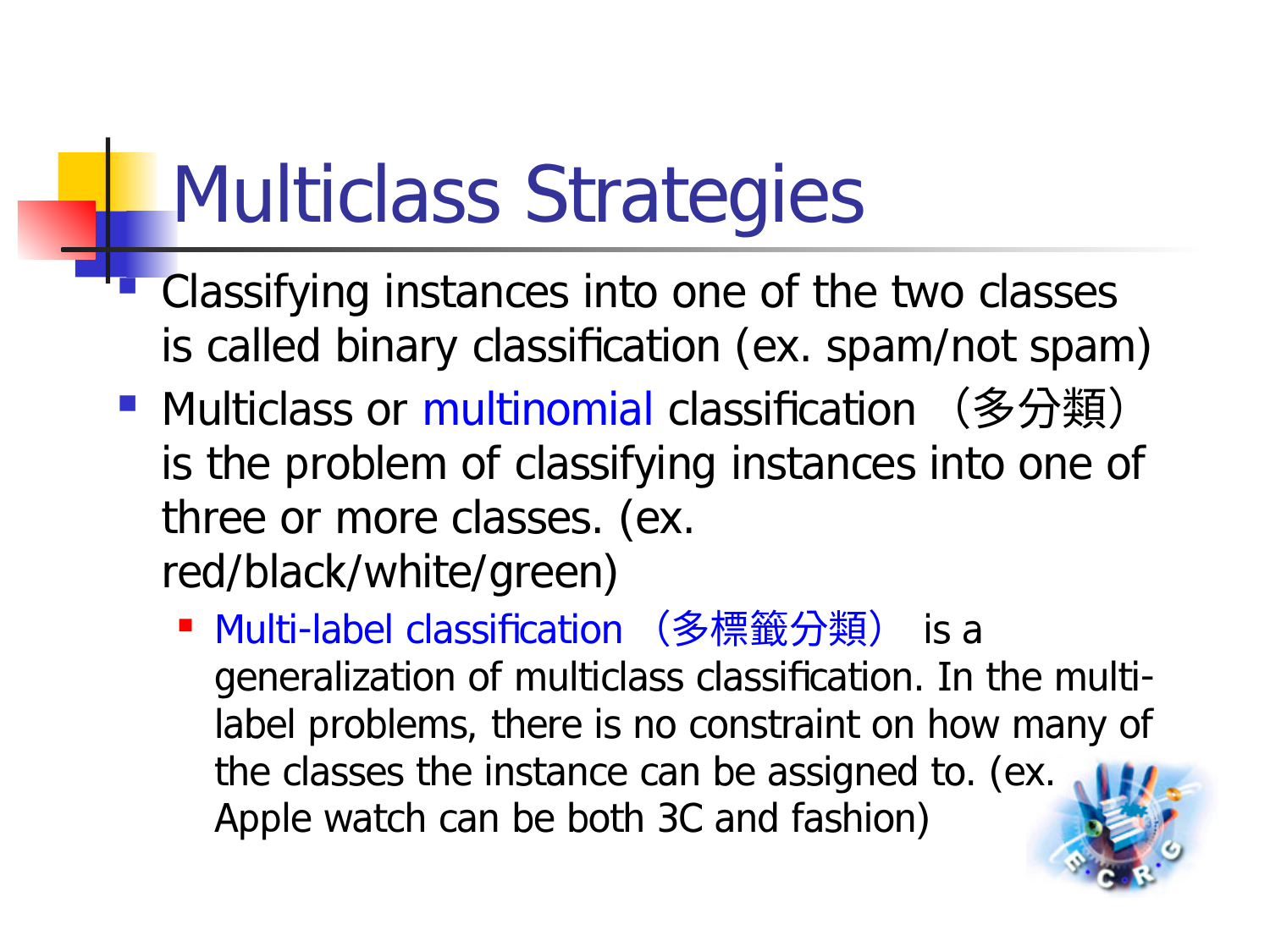

# Multiclass Strategies
Classifying instances into one of the two classes is called binary classification (ex. spam/not spam)
Multiclass or multinomial classification（多分類）is the problem of classifying instances into one of three or more classes. (ex. red/black/white/green)
Multi-label classification（多標籤分類） is a generalization of multiclass classification. In the multi-label problems, there is no constraint on how many of the classes the instance can be assigned to. (ex. Apple watch can be both 3C and fashion)